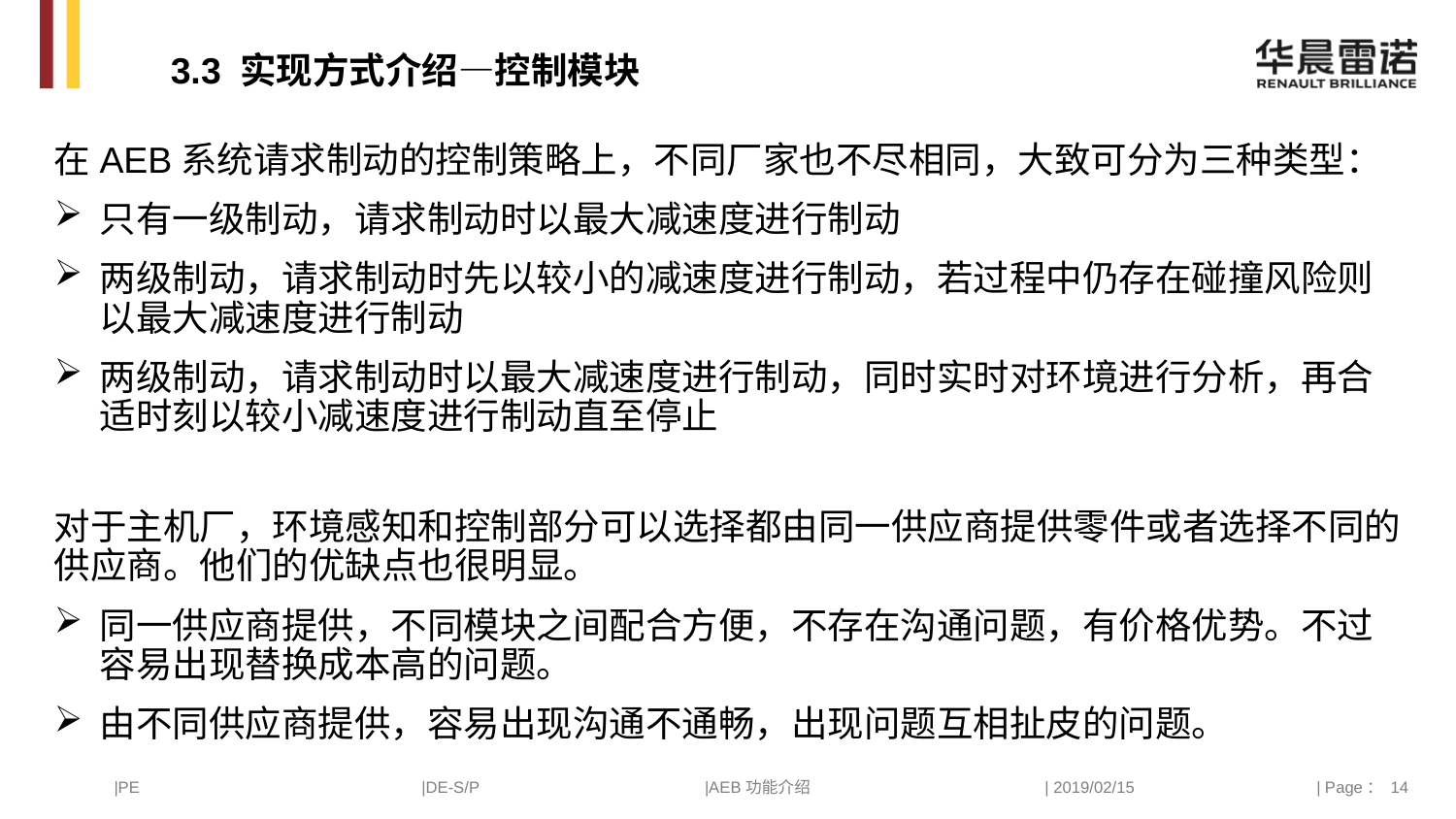

3.3 实现方式介绍—控制模块
在AEB系统请求制动的控制策略上，不同厂家也不尽相同，大致可分为三种类型：
只有一级制动，请求制动时以最大减速度进行制动
两级制动，请求制动时先以较小的减速度进行制动，若过程中仍存在碰撞风险则以最大减速度进行制动
两级制动，请求制动时以最大减速度进行制动，同时实时对环境进行分析，再合适时刻以较小减速度进行制动直至停止

对于主机厂，环境感知和控制部分可以选择都由同一供应商提供零件或者选择不同的供应商。他们的优缺点也很明显。
同一供应商提供，不同模块之间配合方便，不存在沟通问题，有价格优势。不过容易出现替换成本高的问题。
由不同供应商提供，容易出现沟通不通畅，出现问题互相扯皮的问题。